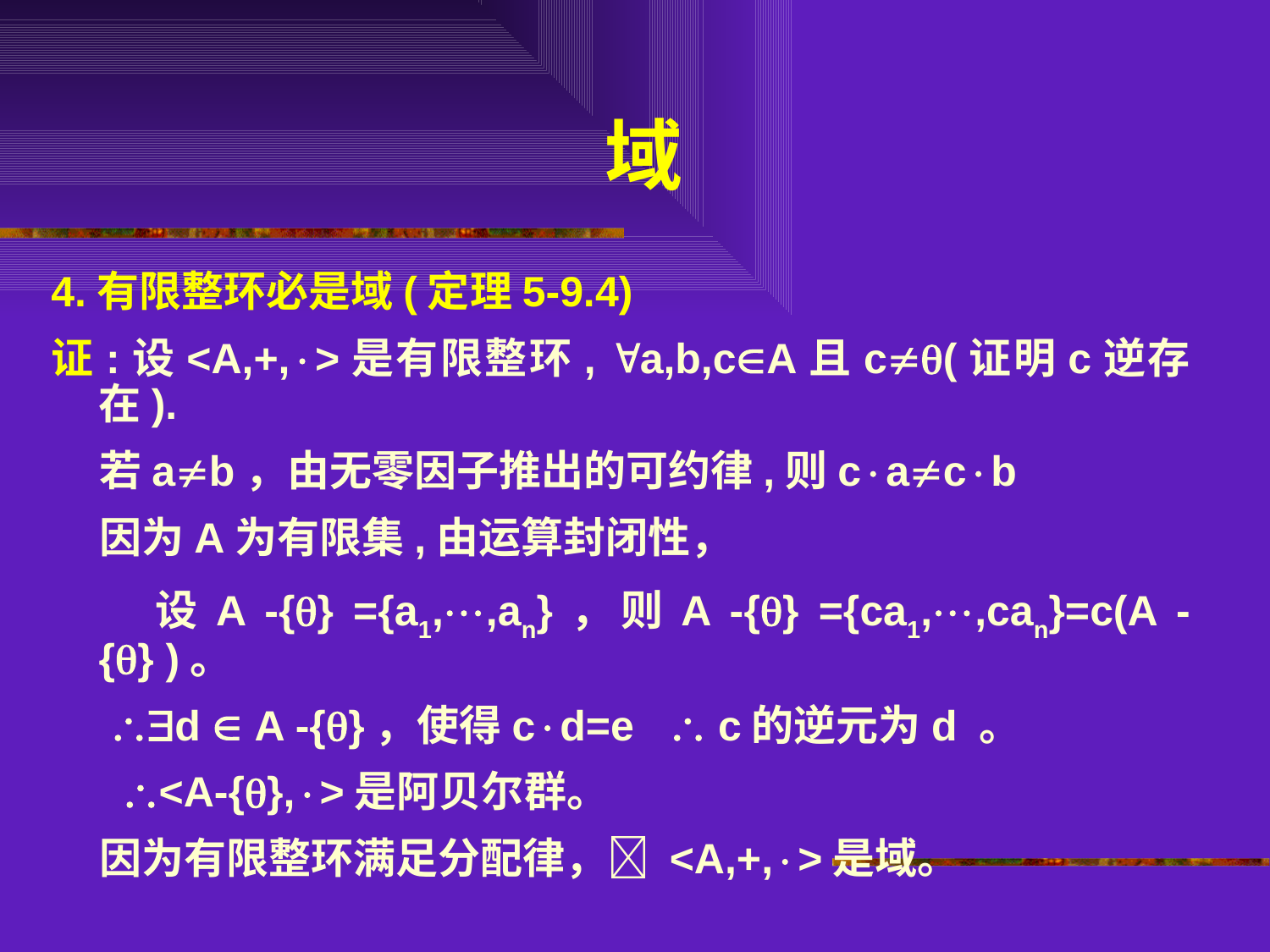

# 域
4.有限整环必是域(定理5-9.4)
证:设<A,+,⋅>是有限整环, ∀a,b,c∈A且c≠θ(证明c逆存在).
    若a≠b，由无零因子推出的可约律,则c⋅a≠c⋅b
    因为A为有限集,由运算封闭性，
     设A -{θ} ={a1,…,an}，则A -{θ} ={ca1,…,can}=c(A -{θ} )。
     ∴∃d ∈ A -{θ}，使得c⋅d=e   ∴ c的逆元为d 。
      ∴<A-{θ},⋅>是阿贝尔群。
    因为有限整环满足分配律，∴ <A,+,⋅>是域。